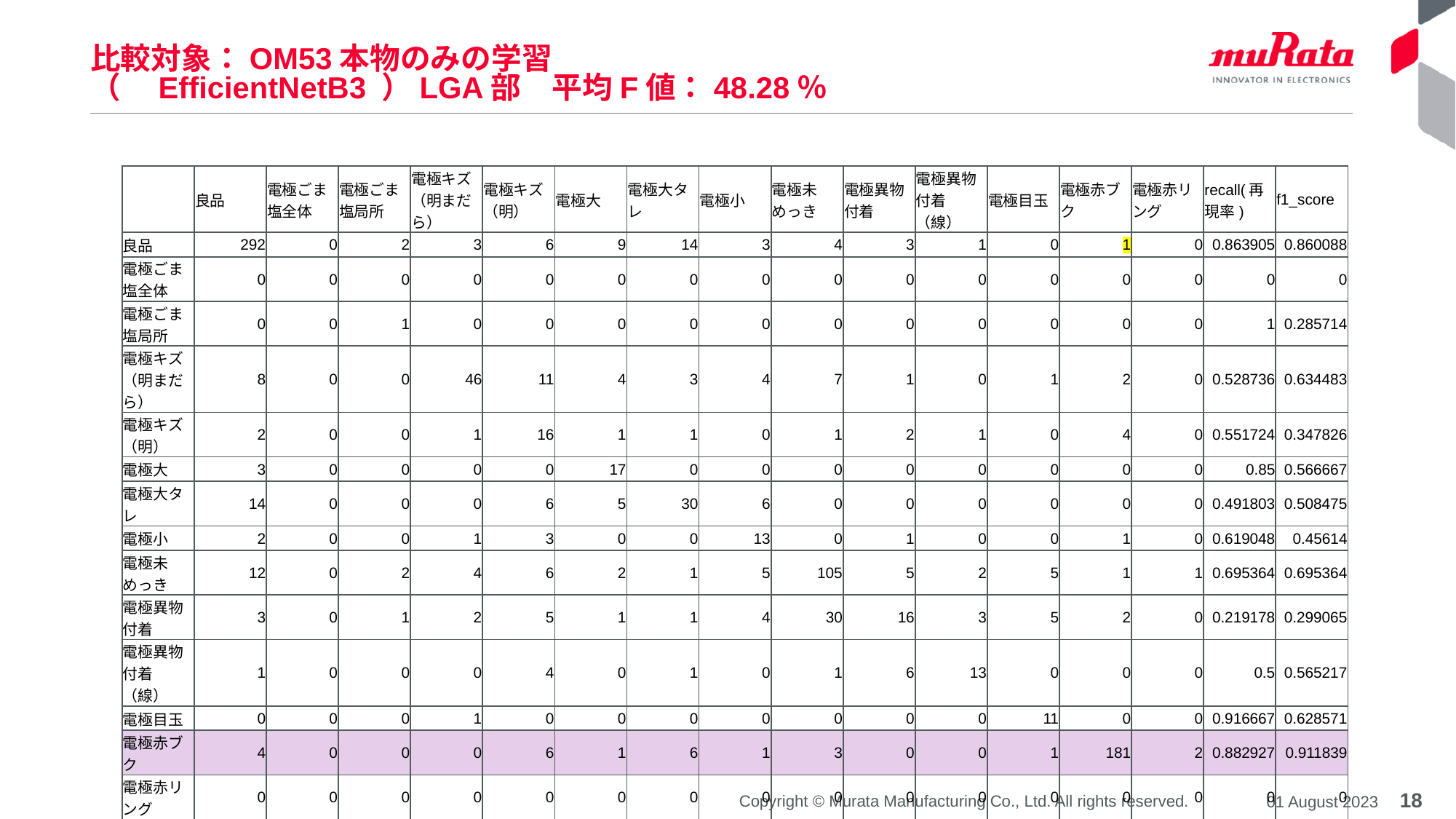

# 比較対象：OM53本物のみの学習 （　EfficientNetB3 ）LGA部　平均F値：48.28％
|  | 良品 | 電極ごま塩全体 | 電極ごま塩局所 | 電極キズ（明まだら） | 電極キズ（明） | 電極大 | 電極大タレ | 電極小 | 電極未めっき | 電極異物付着 | 電極異物付着（線） | 電極目玉 | 電極赤ブク | 電極赤リング | recall(再現率) | f1\_score |
| --- | --- | --- | --- | --- | --- | --- | --- | --- | --- | --- | --- | --- | --- | --- | --- | --- |
| 良品 | 292 | 0 | 2 | 3 | 6 | 9 | 14 | 3 | 4 | 3 | 1 | 0 | 1 | 0 | 0.863905 | 0.860088 |
| 電極ごま塩全体 | 0 | 0 | 0 | 0 | 0 | 0 | 0 | 0 | 0 | 0 | 0 | 0 | 0 | 0 | 0 | 0 |
| 電極ごま塩局所 | 0 | 0 | 1 | 0 | 0 | 0 | 0 | 0 | 0 | 0 | 0 | 0 | 0 | 0 | 1 | 0.285714 |
| 電極キズ（明まだら） | 8 | 0 | 0 | 46 | 11 | 4 | 3 | 4 | 7 | 1 | 0 | 1 | 2 | 0 | 0.528736 | 0.634483 |
| 電極キズ（明） | 2 | 0 | 0 | 1 | 16 | 1 | 1 | 0 | 1 | 2 | 1 | 0 | 4 | 0 | 0.551724 | 0.347826 |
| 電極大 | 3 | 0 | 0 | 0 | 0 | 17 | 0 | 0 | 0 | 0 | 0 | 0 | 0 | 0 | 0.85 | 0.566667 |
| 電極大タレ | 14 | 0 | 0 | 0 | 6 | 5 | 30 | 6 | 0 | 0 | 0 | 0 | 0 | 0 | 0.491803 | 0.508475 |
| 電極小 | 2 | 0 | 0 | 1 | 3 | 0 | 0 | 13 | 0 | 1 | 0 | 0 | 1 | 0 | 0.619048 | 0.45614 |
| 電極未めっき | 12 | 0 | 2 | 4 | 6 | 2 | 1 | 5 | 105 | 5 | 2 | 5 | 1 | 1 | 0.695364 | 0.695364 |
| 電極異物付着 | 3 | 0 | 1 | 2 | 5 | 1 | 1 | 4 | 30 | 16 | 3 | 5 | 2 | 0 | 0.219178 | 0.299065 |
| 電極異物付着（線） | 1 | 0 | 0 | 0 | 4 | 0 | 1 | 0 | 1 | 6 | 13 | 0 | 0 | 0 | 0.5 | 0.565217 |
| 電極目玉 | 0 | 0 | 0 | 1 | 0 | 0 | 0 | 0 | 0 | 0 | 0 | 11 | 0 | 0 | 0.916667 | 0.628571 |
| 電極赤ブク | 4 | 0 | 0 | 0 | 6 | 1 | 6 | 1 | 3 | 0 | 0 | 1 | 181 | 2 | 0.882927 | 0.911839 |
| 電極赤リング | 0 | 0 | 0 | 0 | 0 | 0 | 0 | 0 | 0 | 0 | 0 | 0 | 0 | 0 | 0 | 0 |
| precision | 0.856305 | 0 | 0.166667 | 0.793103 | 0.253968 | 0.425 | 0.526316 | 0.361111 | 0.695364 | 0.470588 | 0.65 | 0.478261 | 0.942708 | 0 | 0.723633 |  |